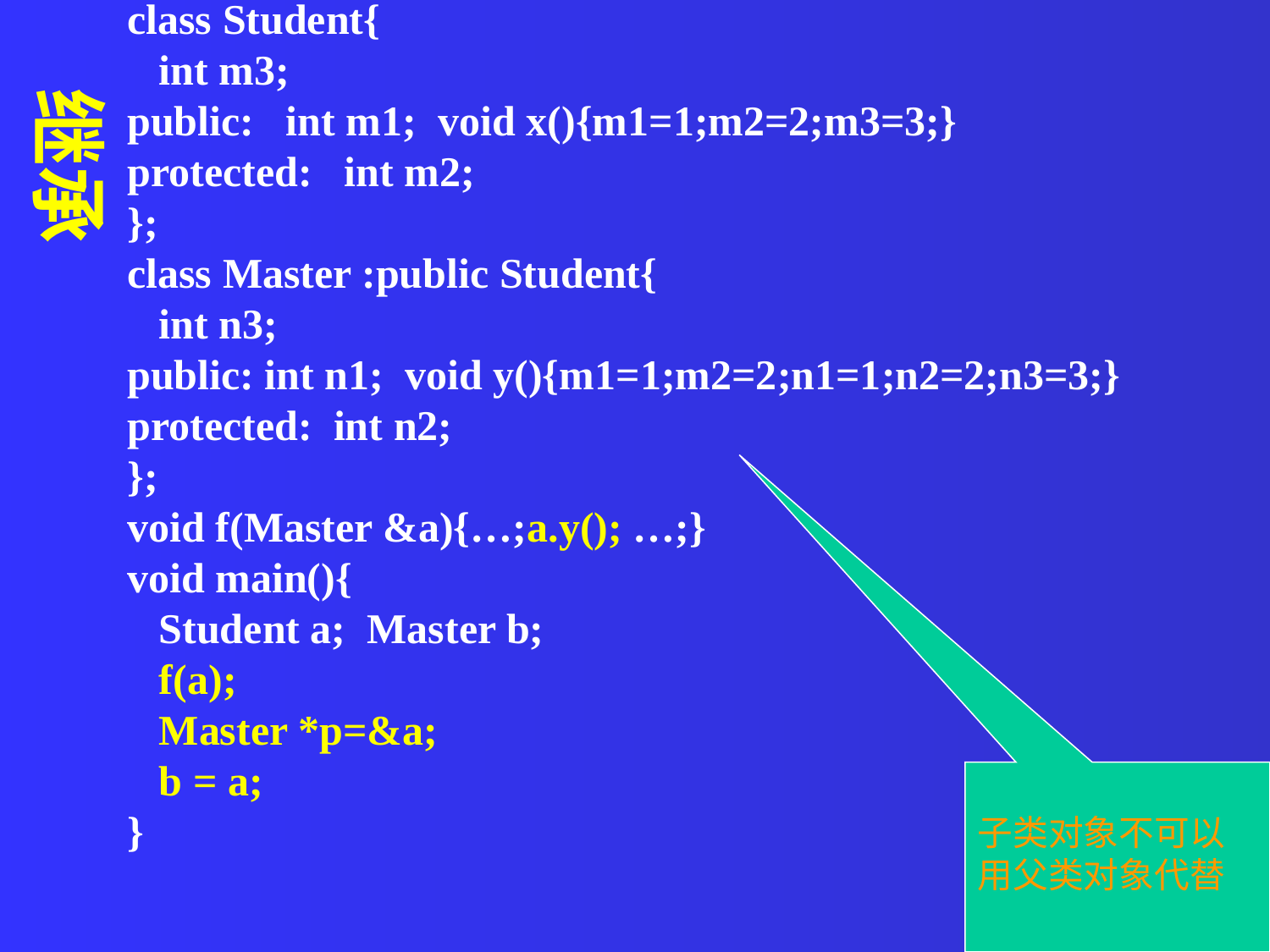

class Student{
   int m3;
public:   int m1;  void x(){m1=1;m2=2;m3=3;}
protected:   int m2;
};
class Master :public Student{
   int n3;
public: int n1;  void y(){m1=1;m2=2;n1=1;n2=2;n3=3;}
protected:  int n2;
};
void f(Master &a){…;a.y(); …;}
void main(){
   Student a;  Master b;
   f(a);
   Master *p=&a;
   b = a;
}
继承

子类对象不可以用父类对象代替